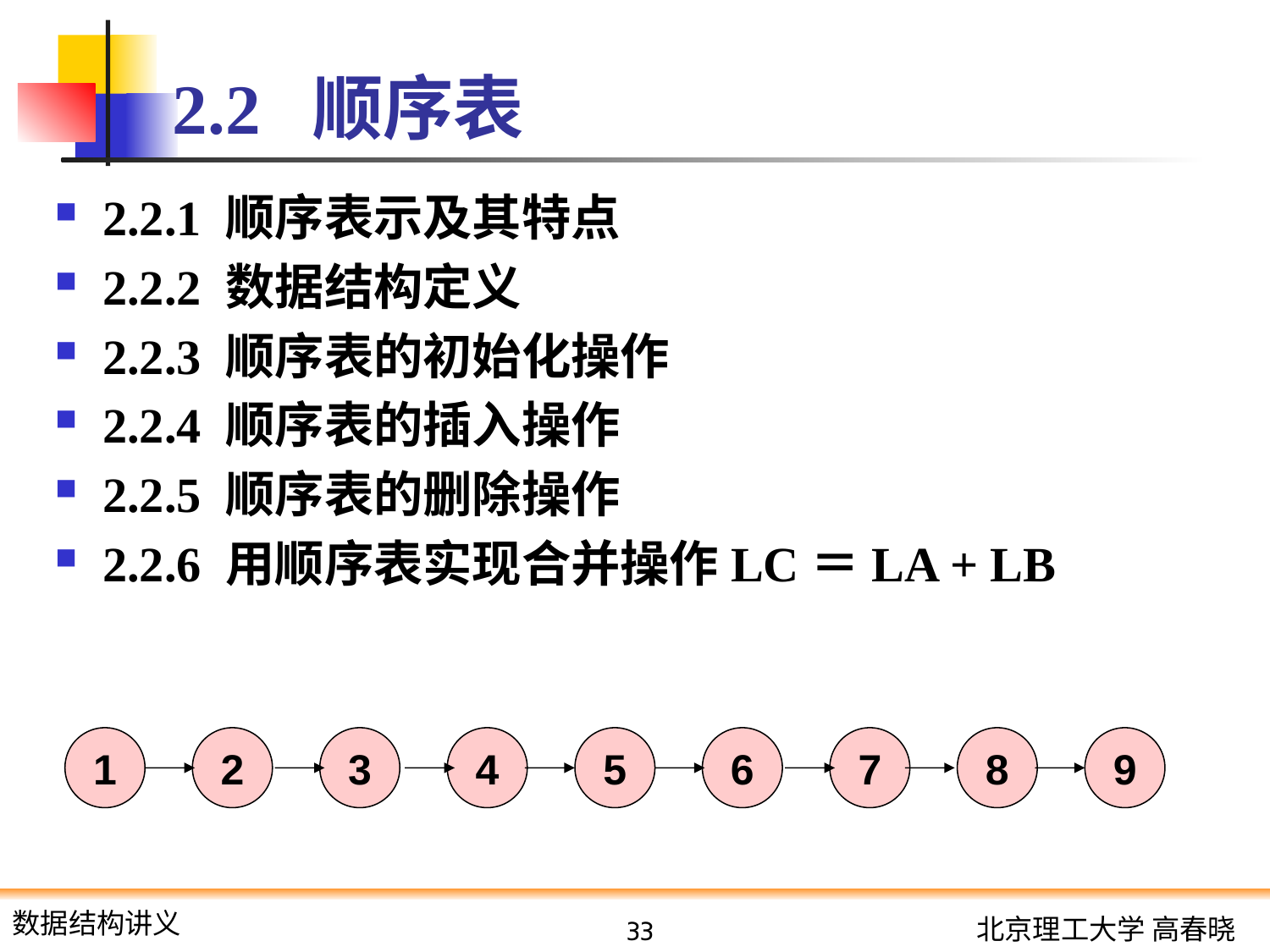

# 2.2  顺序表
2.2.1 顺序表示及其特点
2.2.2 数据结构定义
2.2.3 顺序表的初始化操作
2.2.4 顺序表的插入操作
2.2.5 顺序表的删除操作
2.2.6 用顺序表实现合并操作LC＝LA + LB
1
2
3
4
5
6
7
8
9

33